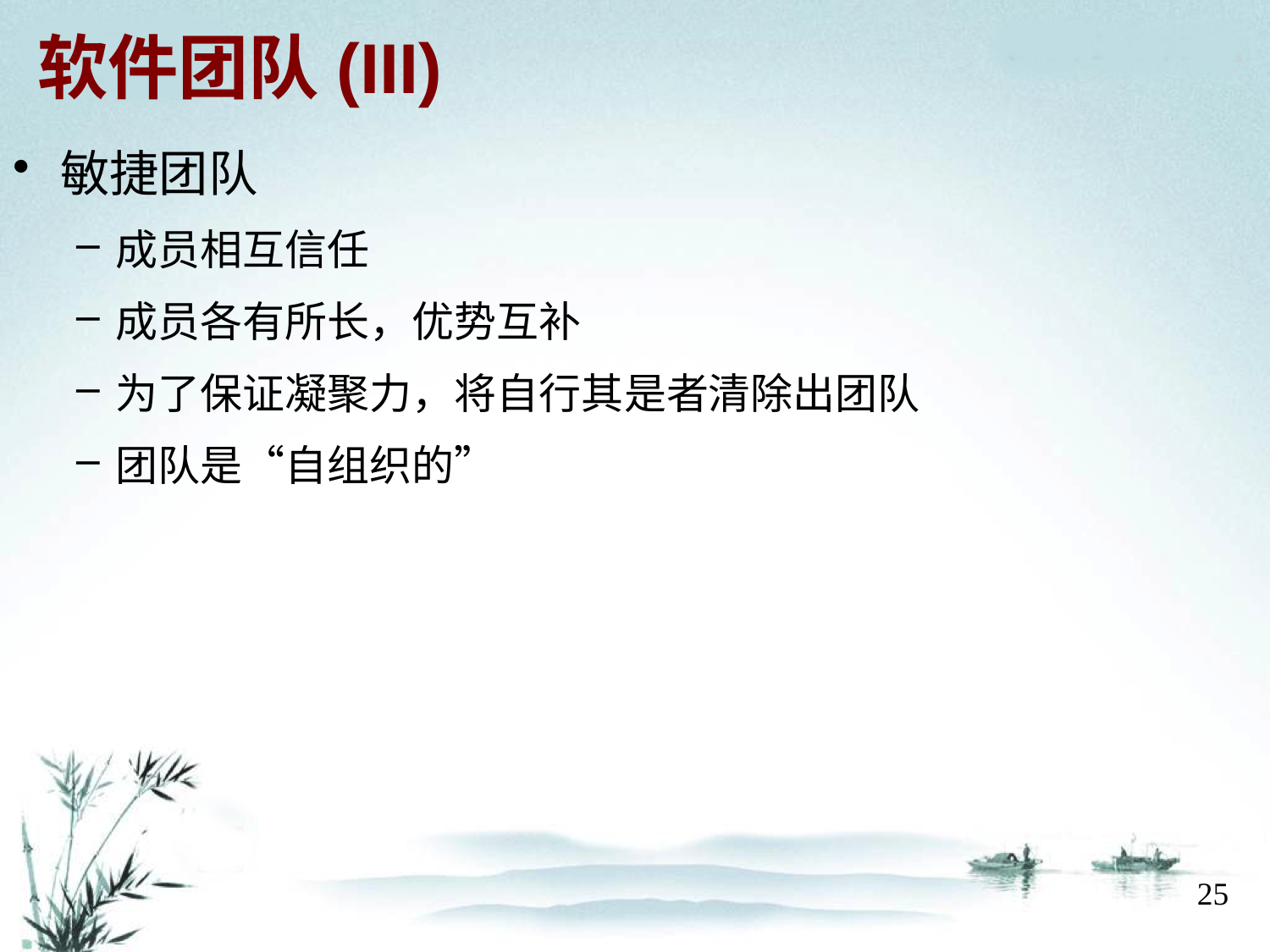

# 软件团队(III)
敏捷团队
成员相互信任
成员各有所长，优势互补
为了保证凝聚力，将自行其是者清除出团队
团队是“自组织的”
25